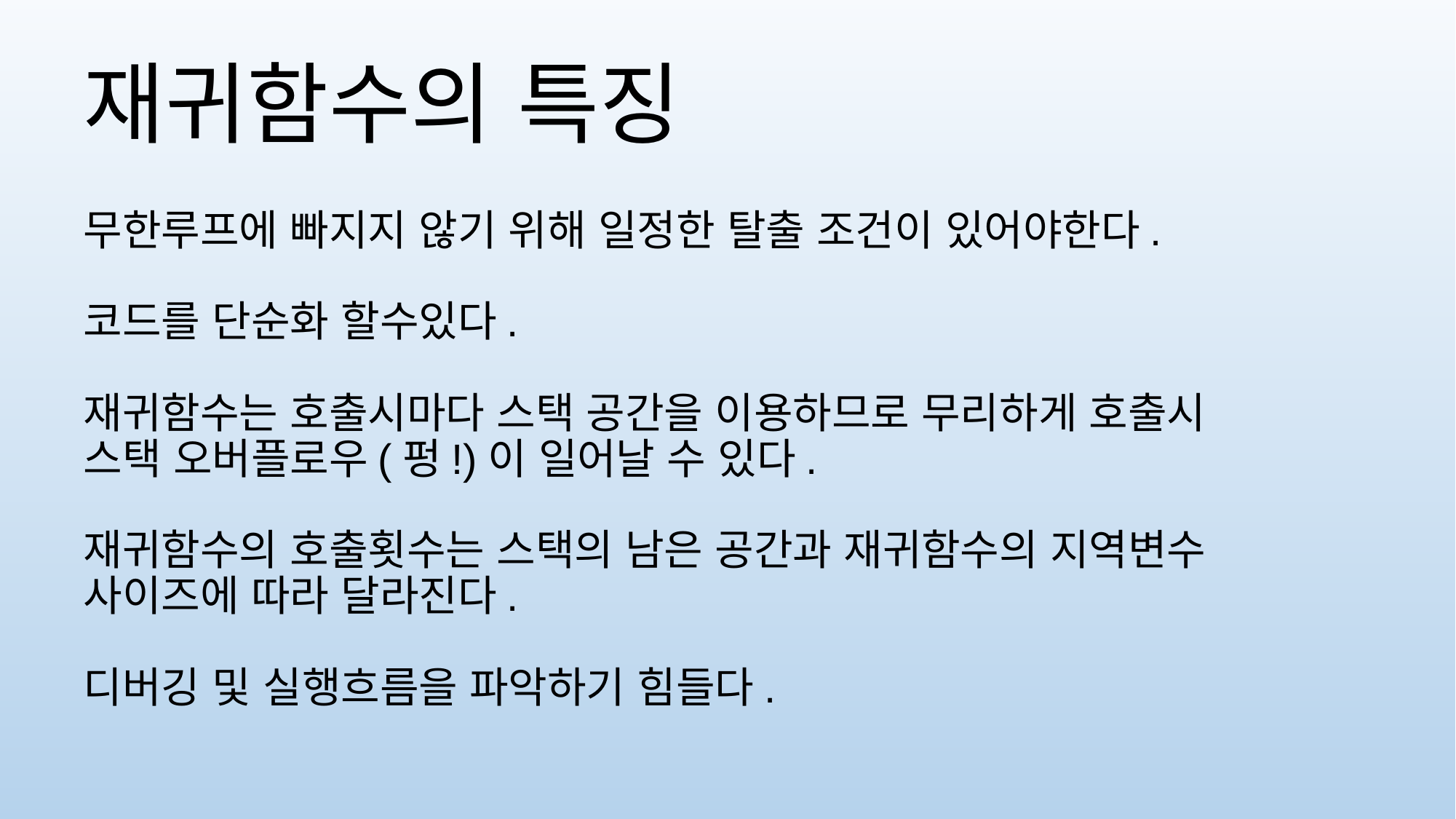

# 재귀함수의 특징
무한루프에 빠지지 않기 위해 일정한 탈출 조건이 있어야한다.

코드를 단순화 할수있다.

재귀함수는 호출시마다 스택 공간을 이용하므로 무리하게 호출시
스택 오버플로우(펑!)이 일어날 수 있다.

재귀함수의 호출횟수는 스택의 남은 공간과 재귀함수의 지역변수 사이즈에 따라 달라진다.

디버깅 및 실행흐름을 파악하기 힘들다.